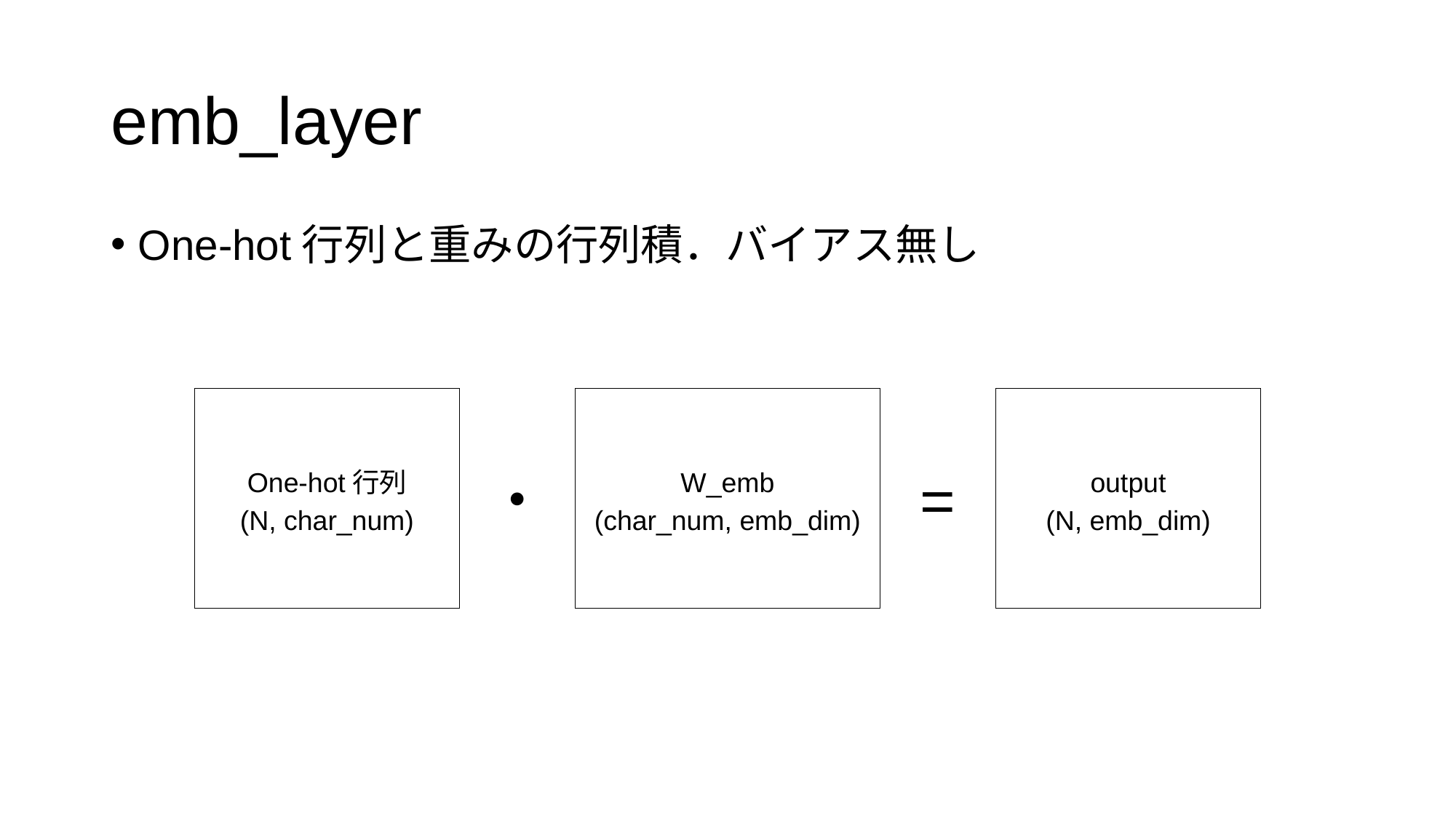

# emb_layer
One-hot行列と重みの行列積．バイアス無し
One-hot行列
(N, char_num)
W_emb
(char_num, emb_dim)
output
(N, emb_dim)
・
=